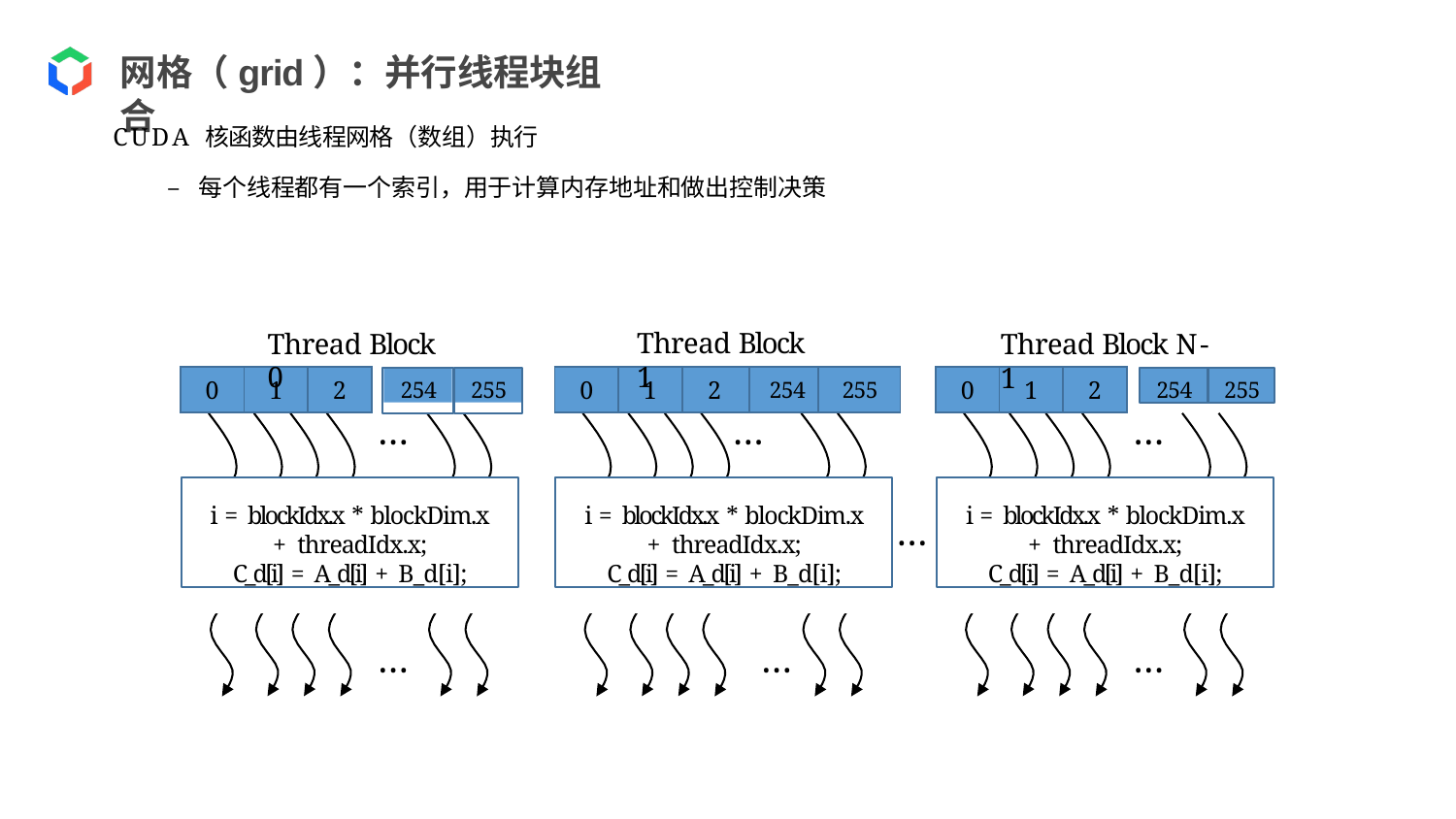

# 网格（grid）：并行线程块组合
CUDA 核函数由线程网格（数组）执行
– 每个线程都有一个索引，用于计算内存地址和做出控制决策
Thread Block 1
Thread Block 0
Thread Block N-1
| 0 | 1 | 2 |
| --- | --- | --- |
| 0 | 1 | 2 | 254 | 255 |
| --- | --- | --- | --- | --- |
| 0 | 1 | 2 |
| --- | --- | --- |

254
255
254
255
…
…
…

i = blockIdx.x * blockDim.x + threadIdx.x;
C_d[i] = A_d[i] + B_d[i];

i = blockIdx.x * blockDim.x + threadIdx.x;
C_d[i] = A_d[i] + B_d[i];

i = blockIdx.x * blockDim.x + threadIdx.x;
C_d[i] = A_d[i] + B_d[i];
…
…
…
…